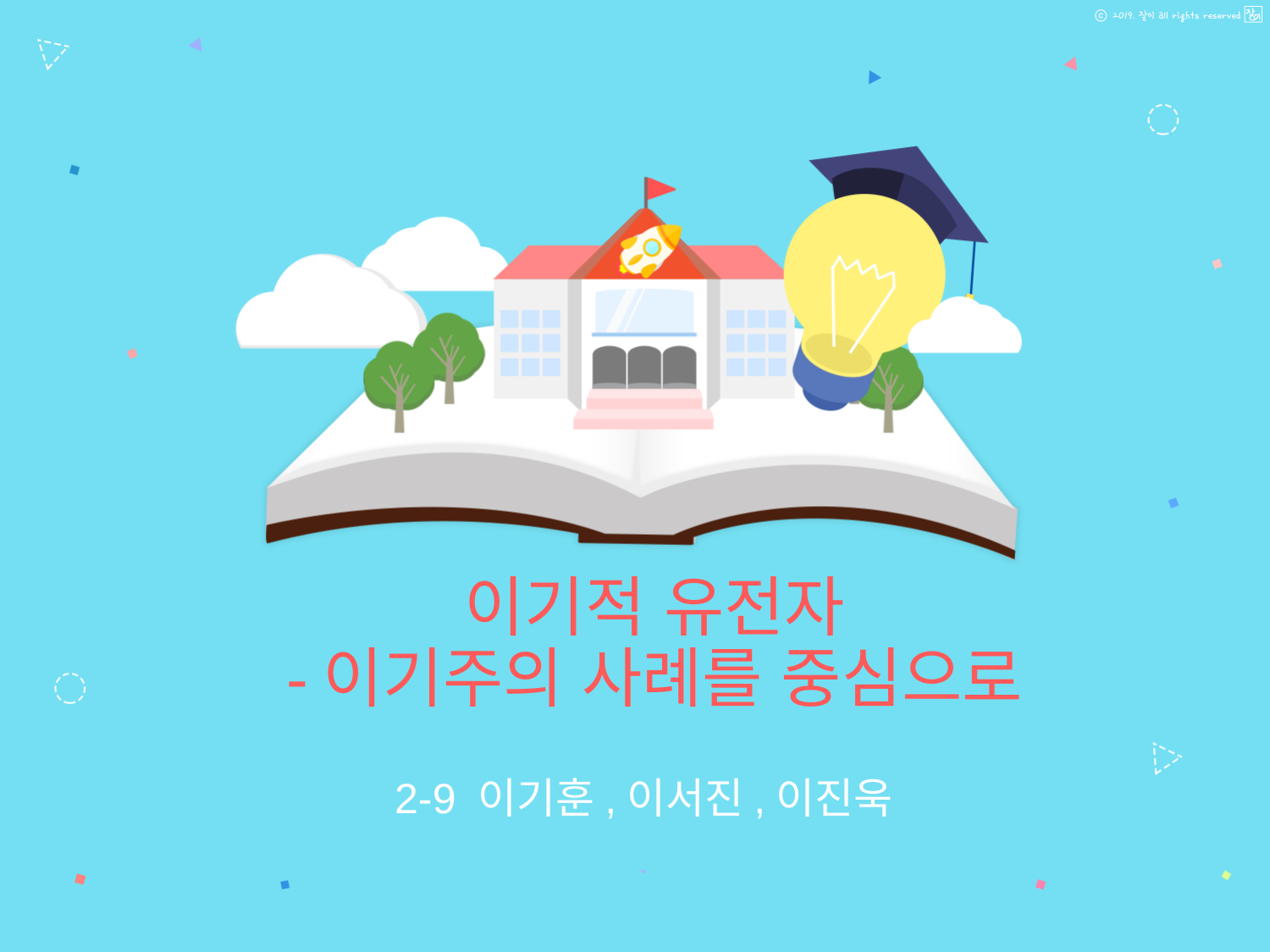

# 이기적 유전자 -이기주의 사례를 중심으로
2-9 이기훈,이서진,이진욱